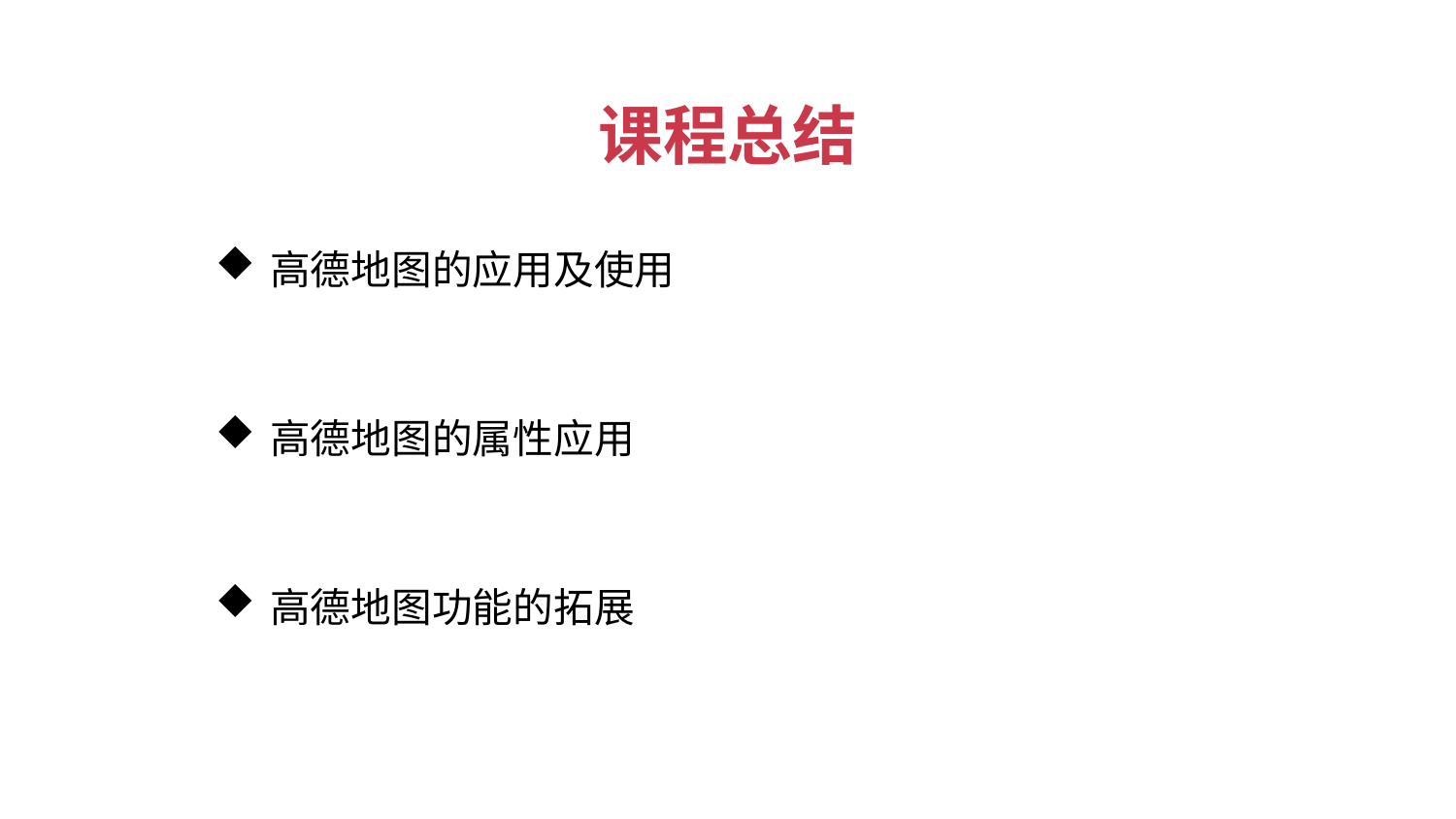

课程总结
高德地图的应用及使用
高德地图的属性应用
高德地图功能的拓展